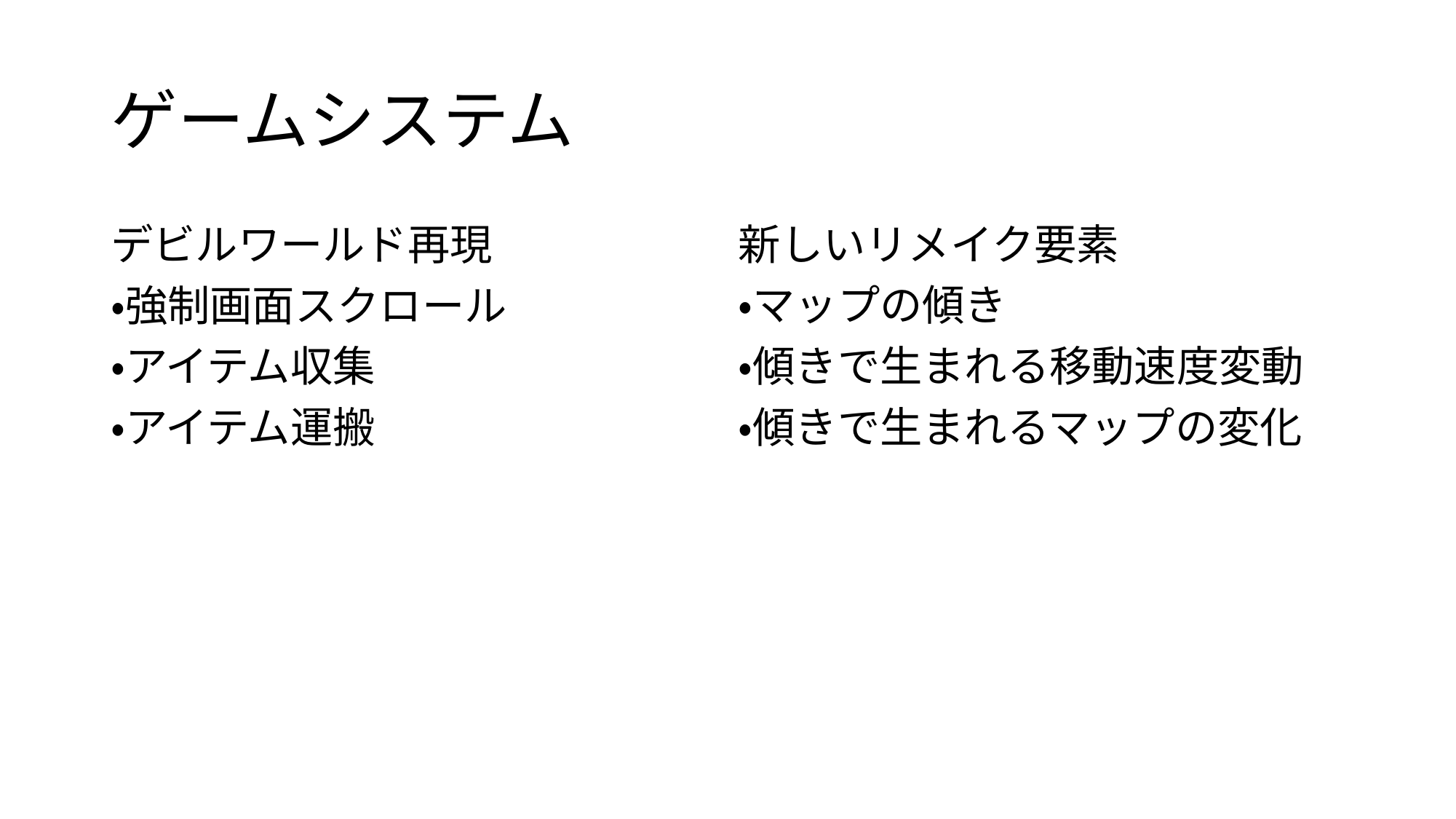

# ゲームシステム
デビルワールド再現
・強制画面スクロール
・アイテム収集
・アイテム運搬
新しいリメイク要素
・マップの傾き
・傾きで生まれる移動速度変動
・傾きで生まれるマップの変化